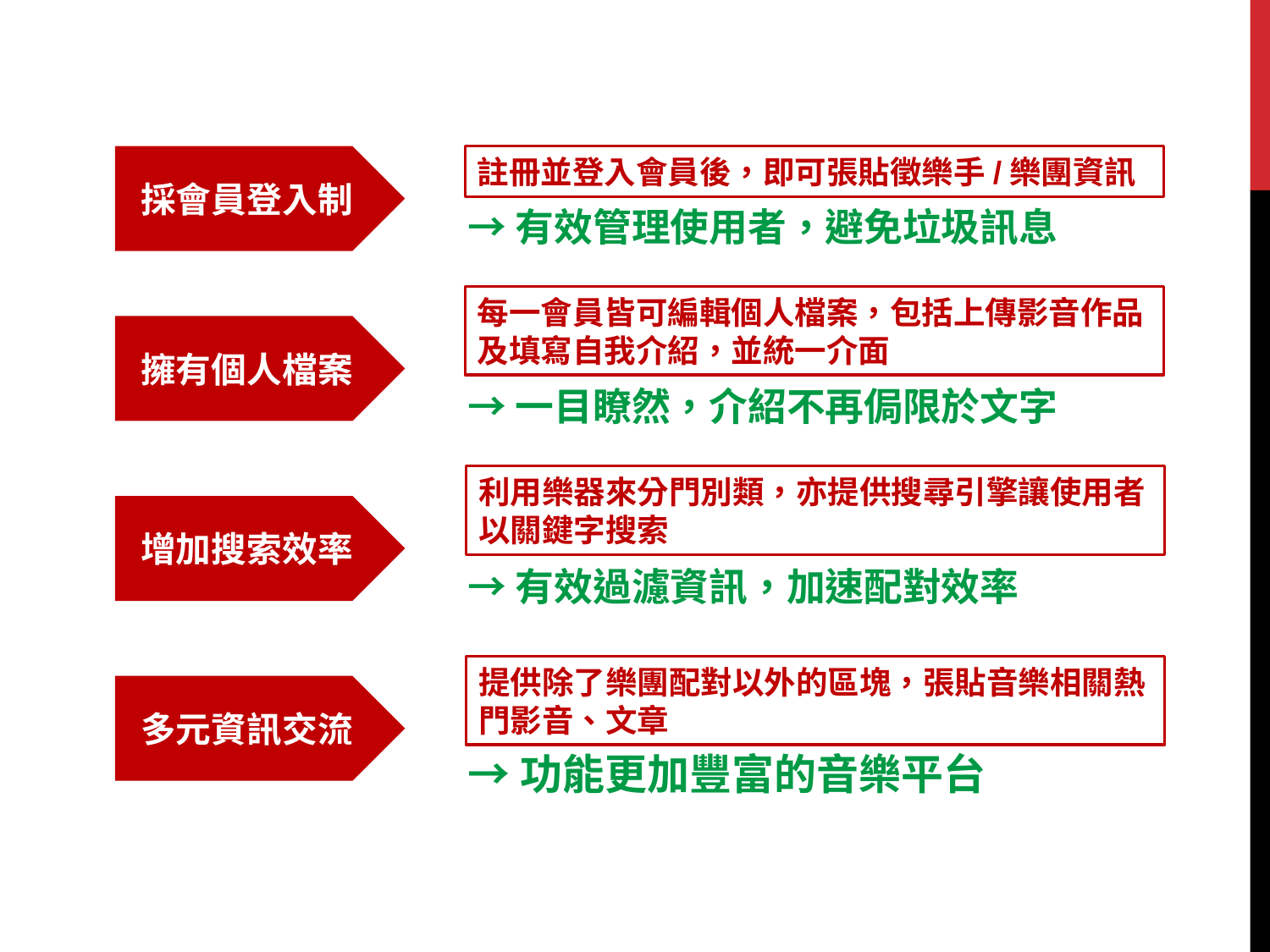

採會員登入制
註冊並登入會員後，即可張貼徵樂手/樂團資訊
→有效管理使用者，避免垃圾訊息
每一會員皆可編輯個人檔案，包括上傳影音作品及填寫自我介紹，並統一介面
擁有個人檔案
→一目瞭然，介紹不再侷限於文字
利用樂器來分門別類，亦提供搜尋引擎讓使用者以關鍵字搜索
增加搜索效率
→有效過濾資訊，加速配對效率
提供除了樂團配對以外的區塊，張貼音樂相關熱門影音、文章
多元資訊交流
→功能更加豐富的音樂平台